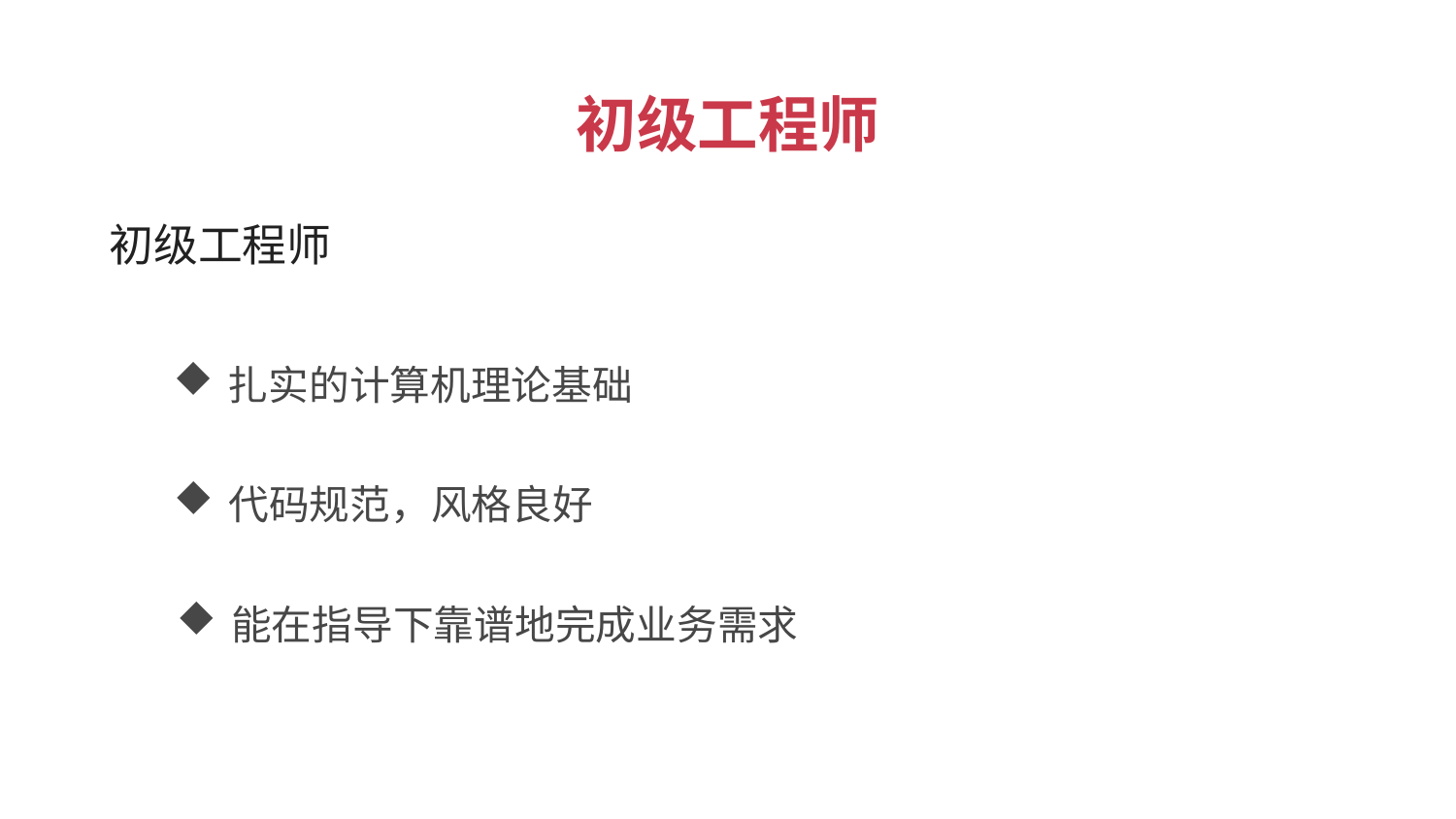

初级工程师
 初级工程师
扎实的计算机理论基础
代码规范，风格良好
能在指导下靠谱地完成业务需求